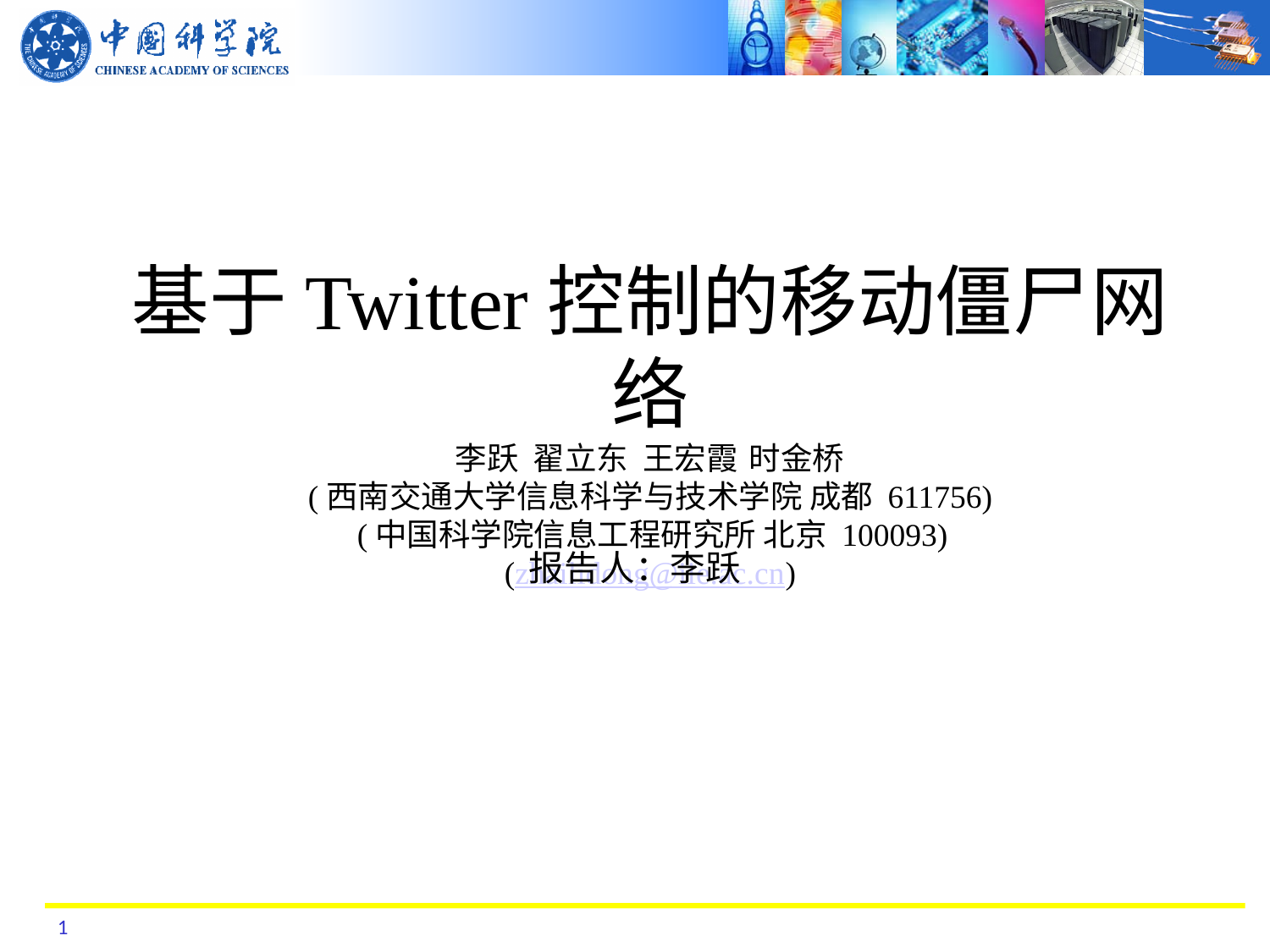

# 基于Twitter控制的移动僵尸网络 李跃  翟立东  王宏霞  时金桥 (西南交通大学信息科学与技术学院 成都 611756) (中国科学院信息工程研究所 北京 100093) (zhailidong@iie.ac.cn)
报告人：李跃